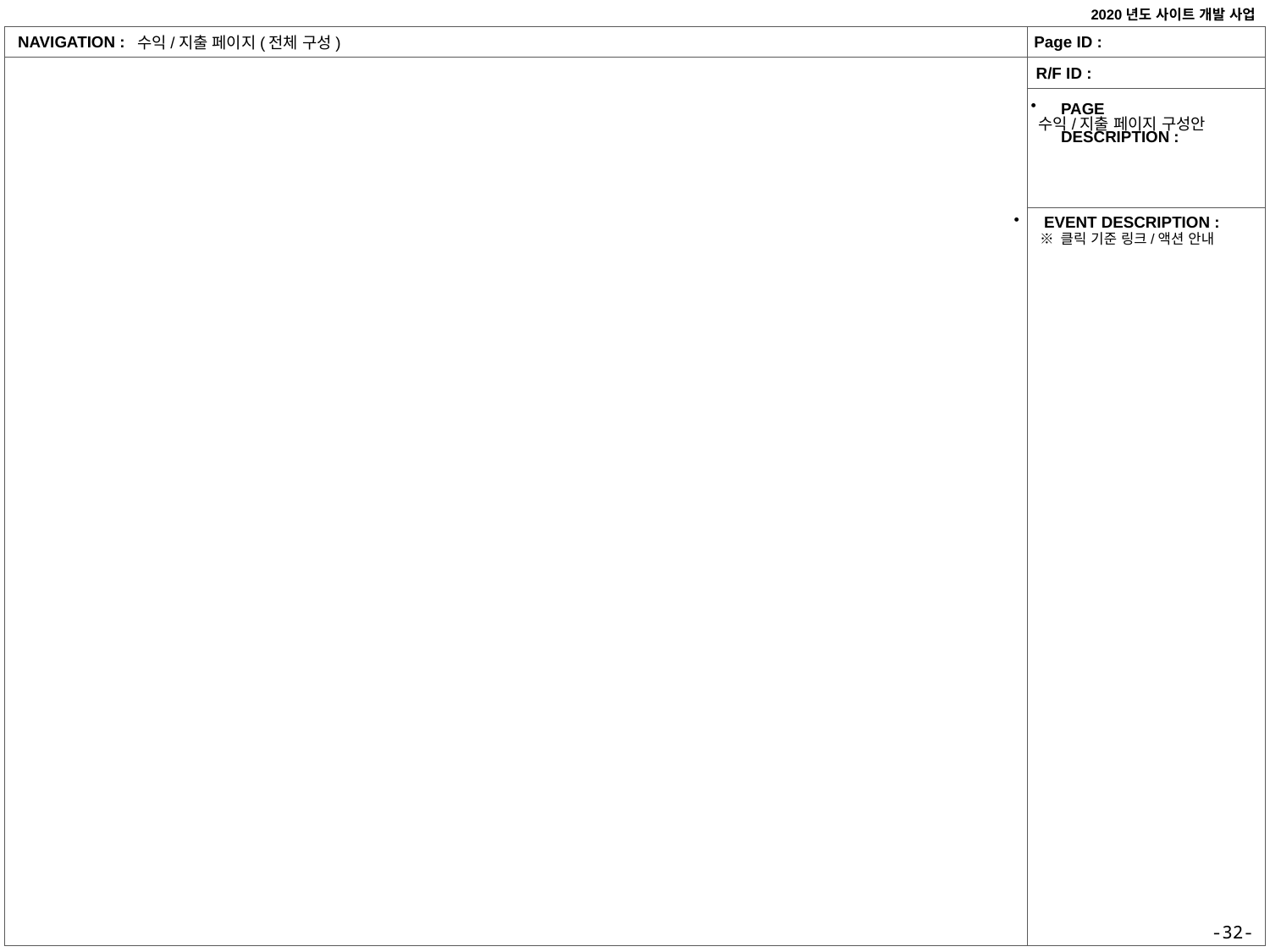

수익/지출 페이지(전체 구성)
수익/지출 페이지 구성안
※ 클릭 기준 링크/액션 안내